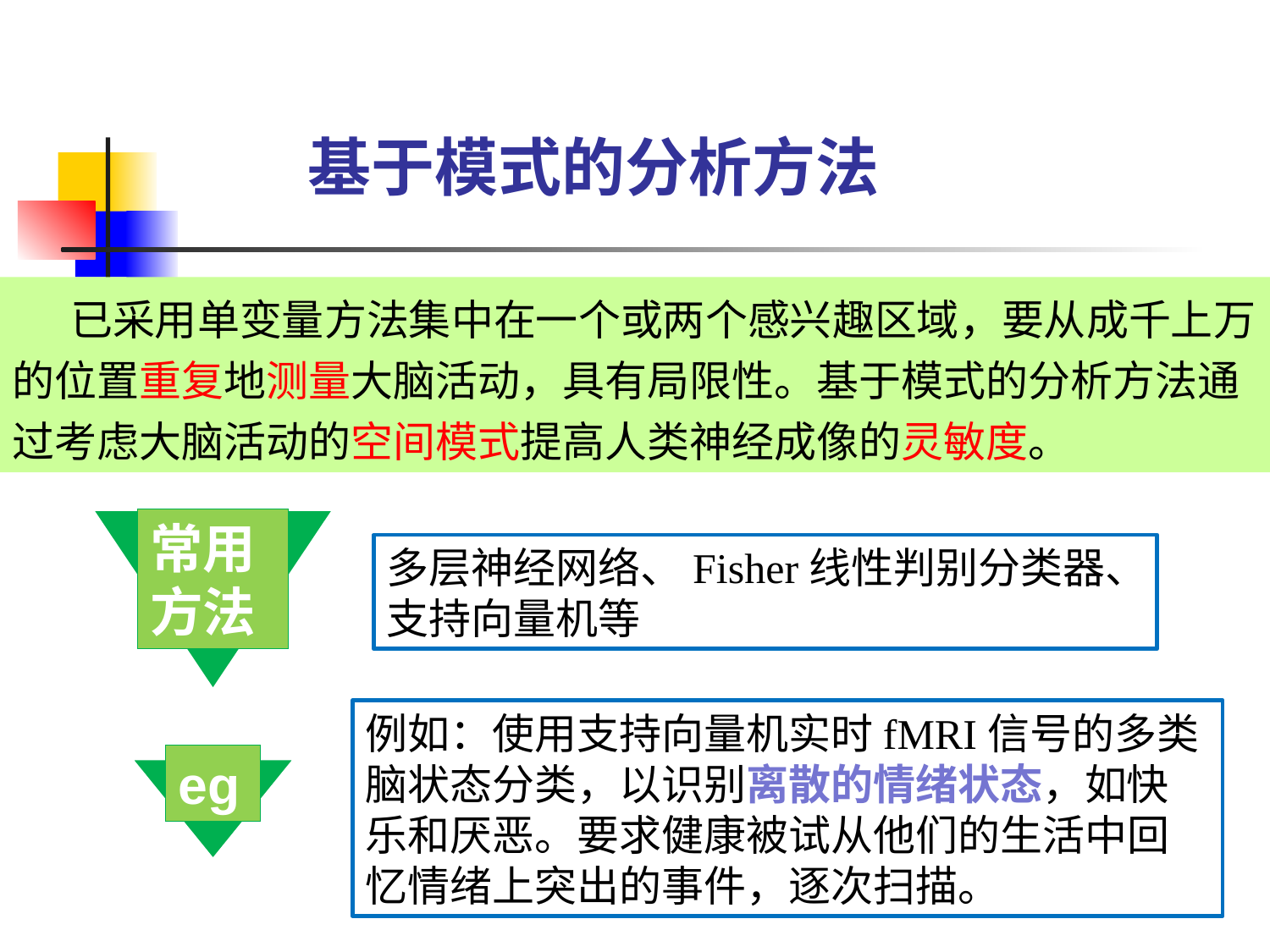

基于模式的分析方法
     已采用单变量方法集中在一个或两个感兴趣区域，要从成千上万的位置重复地测量大脑活动，具有局限性。基于模式的分析方法通过考虑大脑活动的空间模式提高人类神经成像的灵敏度。

常用方法
多层神经网络、Fisher线性判别分类器、
支持向量机等
例如：使用支持向量机实时fMRI信号的多类脑状态分类，以识别离散的情绪状态，如快乐和厌恶。要求健康被试从他们的生活中回忆情绪上突出的事件，逐次扫描。
eg